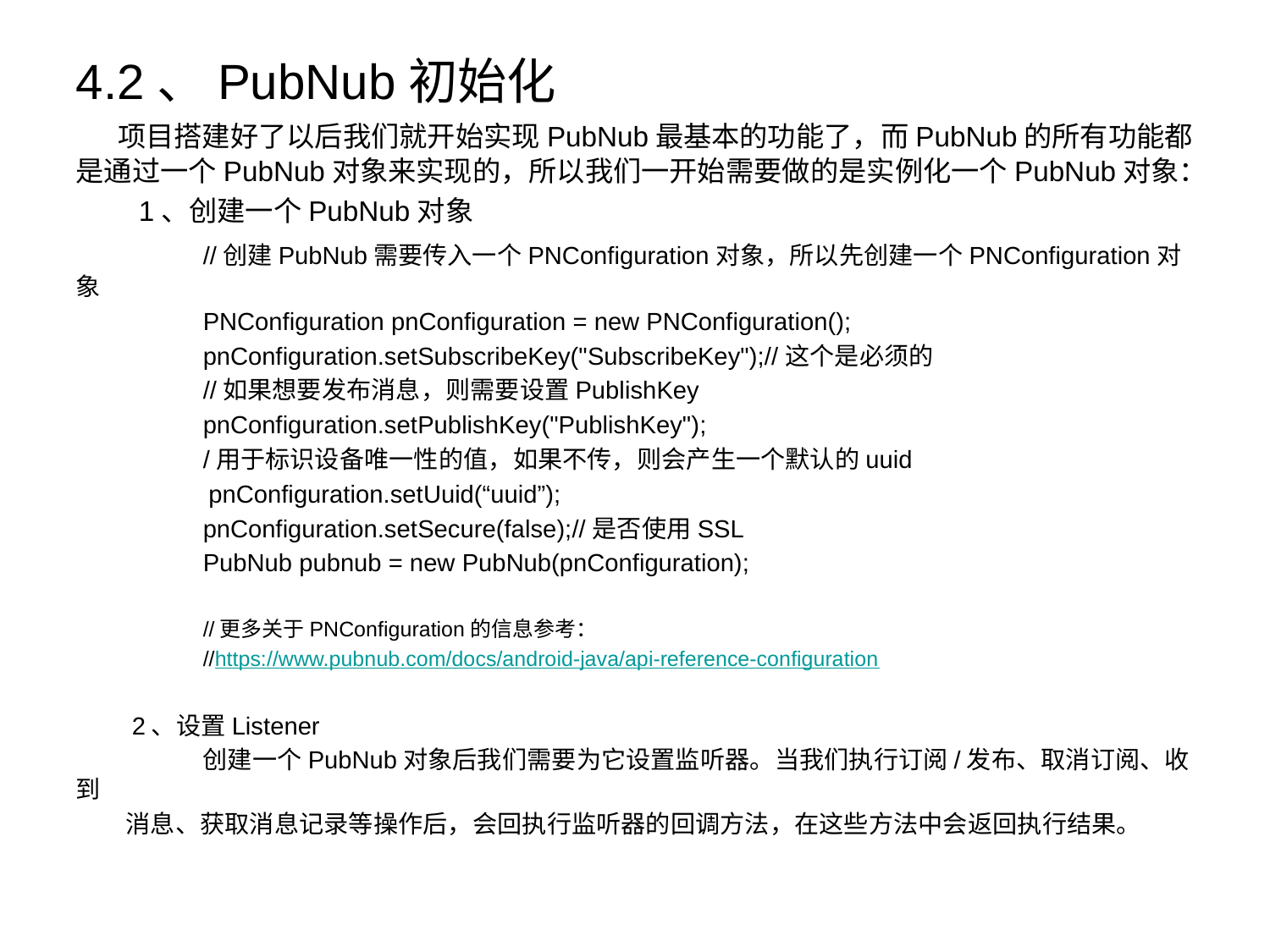

4.2、PubNub初始化
     项目搭建好了以后我们就开始实现PubNub最基本的功能了，而PubNub的所有功能都是通过一个PubNub对象来实现的，所以我们一开始需要做的是实例化一个PubNub对象：
        1、创建一个PubNub对象
	//创建PubNub需要传入一个PNConfiguration对象，所以先创建一个PNConfiguration对象
	PNConfiguration pnConfiguration = new PNConfiguration();
	pnConfiguration.setSubscribeKey("SubscribeKey");//这个是必须的
	//如果想要发布消息，则需要设置PublishKey
	pnConfiguration.setPublishKey("PublishKey");
	/用于标识设备唯一性的值，如果不传，则会产生一个默认的uuid
                   pnConfiguration.setUuid(“uuid”);
	pnConfiguration.setSecure(false);//是否使用SSL
   	PubNub pubnub = new PubNub(pnConfiguration);

	//更多关于PNConfiguration的信息参考：
	//https://www.pubnub.com/docs/android-java/api-reference-configuration

        2、设置Listener
	创建一个PubNub对象后我们需要为它设置监听器。当我们执行订阅/发布、取消订阅、收到
        消息、获取消息记录等操作后，会回执行监听器的回调方法，在这些方法中会返回执行结果。